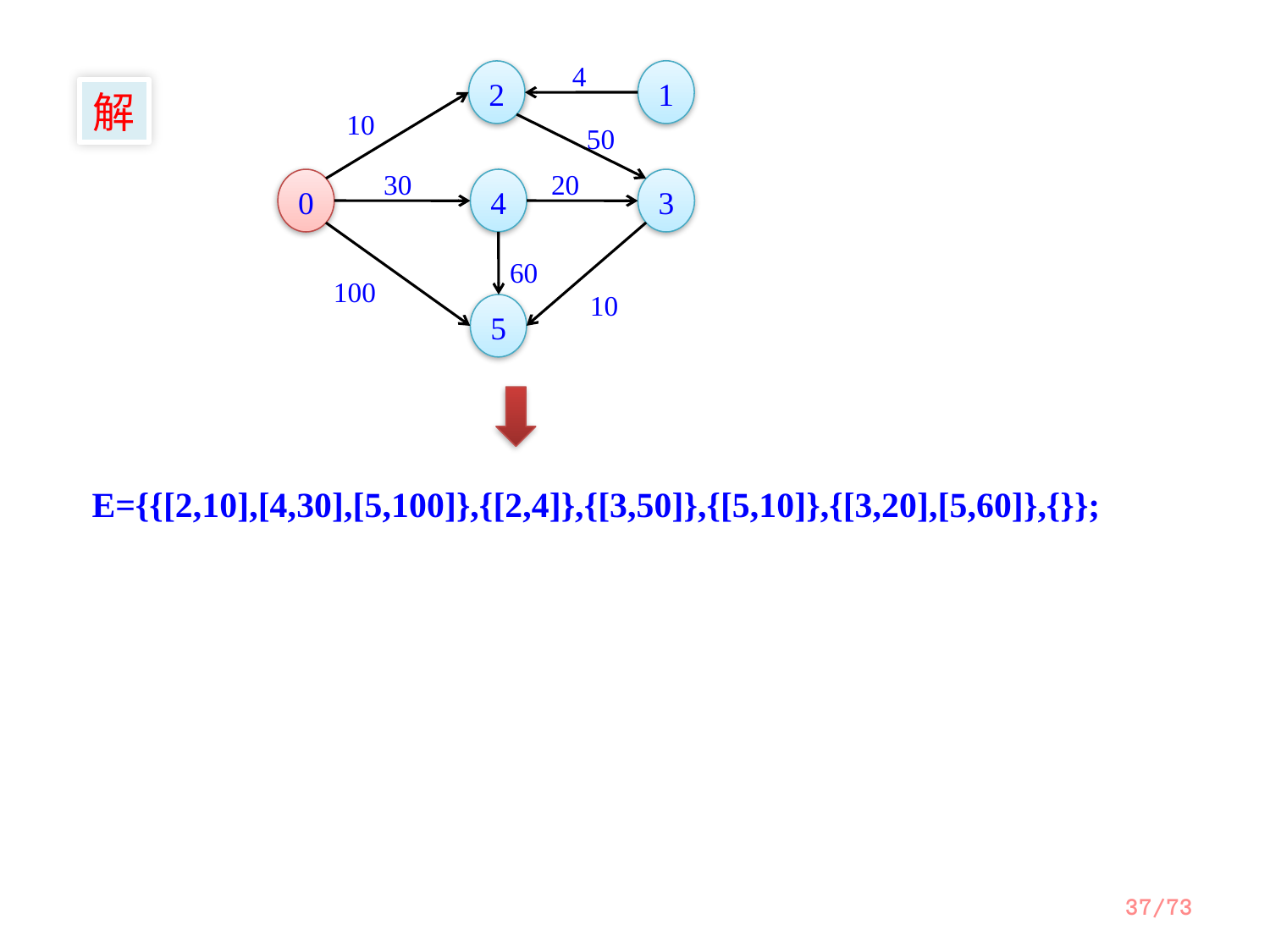

4
1
2

10
50

30
20
0
4
3

60
100
10
5
解

E={{[2,10],[4,30],[5,100]},{[2,4]},{[3,50]},{[5,10]},{[3,20],[5,60]},{}};
37/73